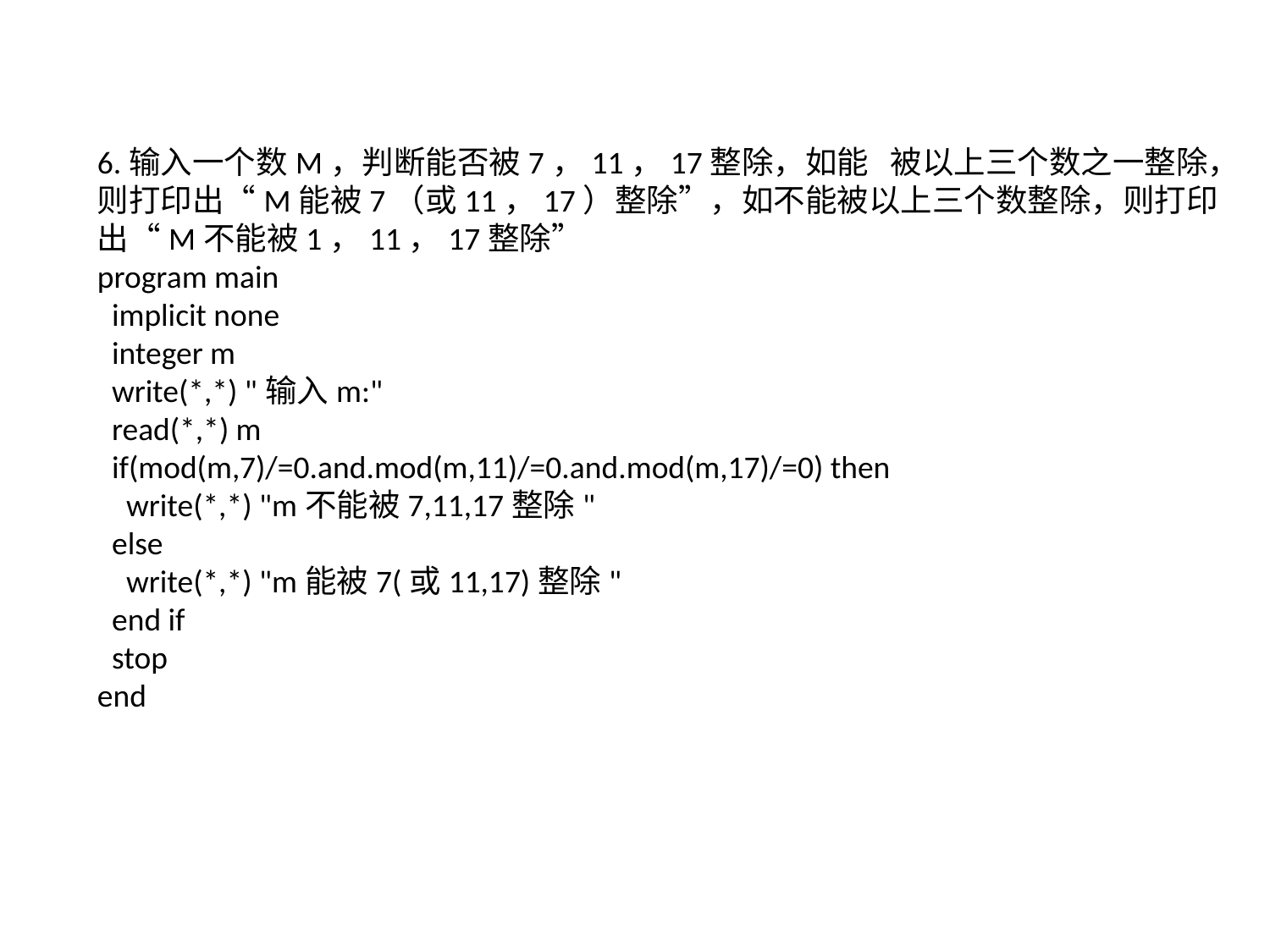

6.输入一个数M，判断能否被7，11，17整除，如能   被以上三个数之一整除，则打印出“M能被7（或11，17）整除”，如不能被以上三个数整除，则打印出“M不能被1，11，17整除”
program main
  implicit none
  integer m
  write(*,*) "输入m:"
  read(*,*) m
  if(mod(m,7)/=0.and.mod(m,11)/=0.and.mod(m,17)/=0) then
    write(*,*) "m不能被7,11,17整除"
  else
    write(*,*) "m能被7(或11,17)整除"
  end if
  stop
end